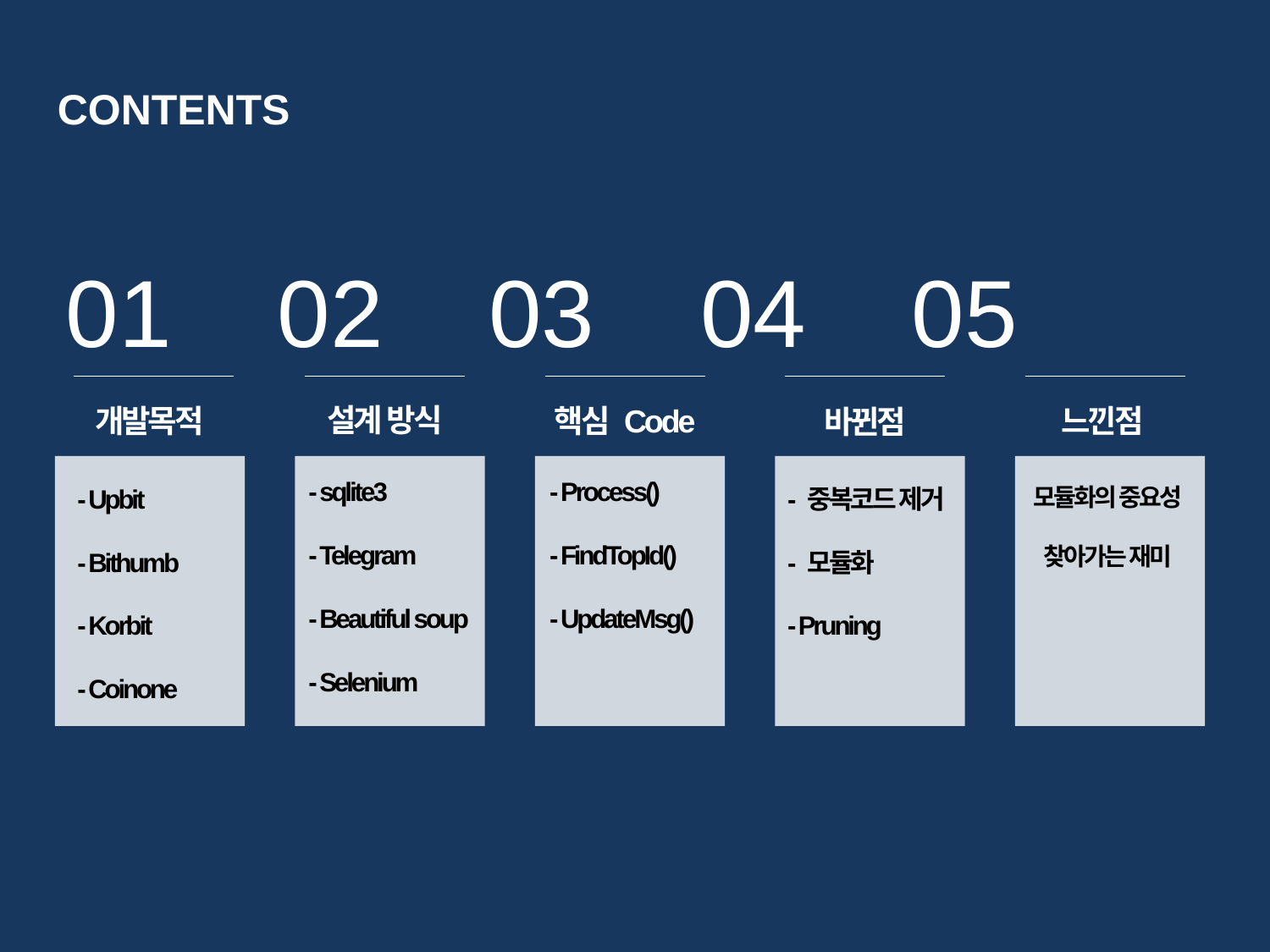

CONTENTS
01    02    03    04    05
설계 방식
개발목적
핵심 Code
느낀점
바뀐점

- sqlite3

- Telegram

- Beautiful soup

- Selenium

- Process()

- FindTopId()

- UpdateMsg()
- Upbit

- Bithumb

- Korbit

- Coinone
- 중복코드 제거

- 모듈화

- Pruning
모듈화의 중요성

찾아가는 재미